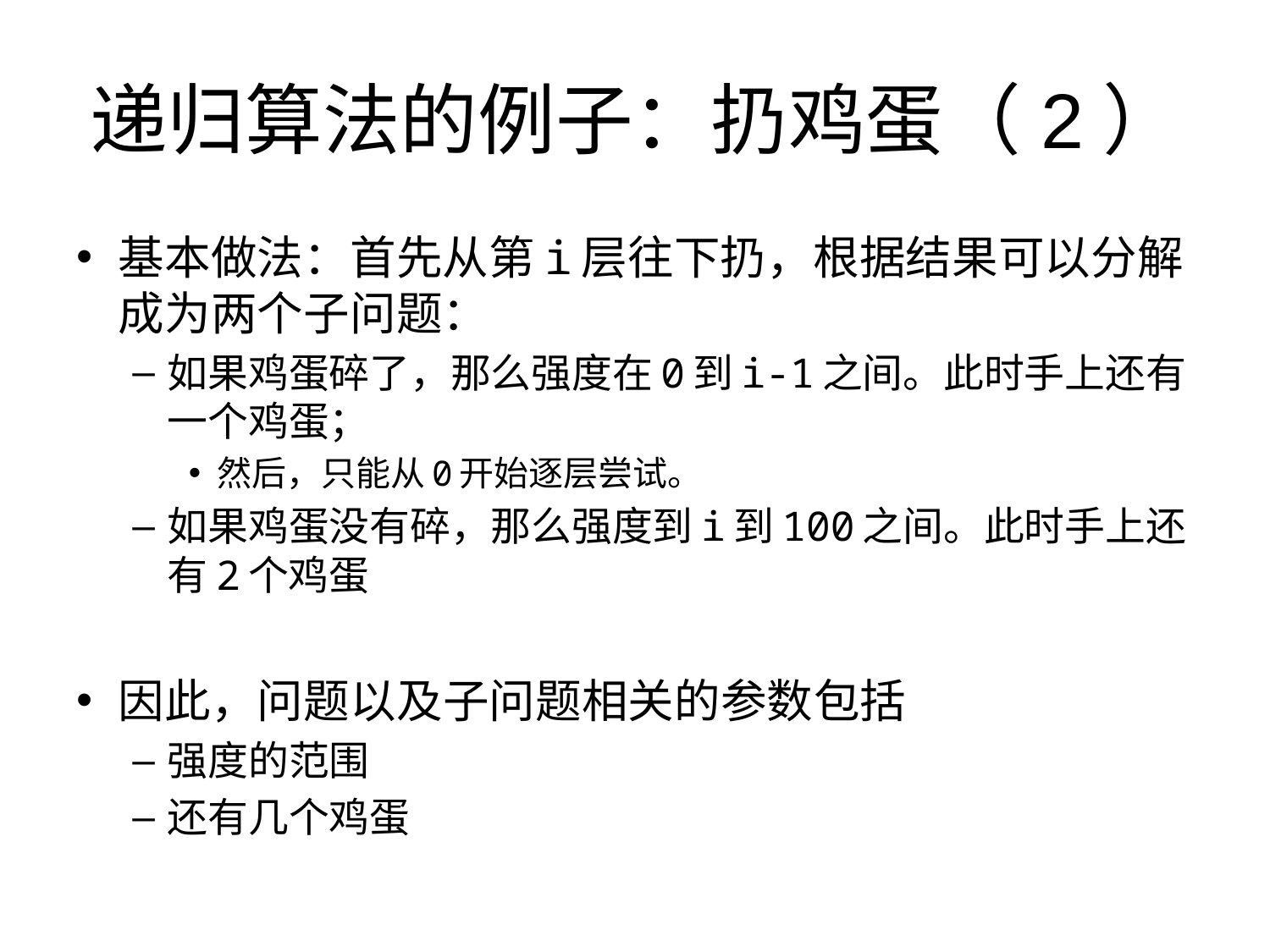

# 递归算法的例子：扔鸡蛋（2）
基本做法：首先从第i层往下扔，根据结果可以分解成为两个子问题：
如果鸡蛋碎了，那么强度在0到i-1之间。此时手上还有一个鸡蛋；
然后，只能从0开始逐层尝试。
如果鸡蛋没有碎，那么强度到i到100之间。此时手上还有2个鸡蛋

因此，问题以及子问题相关的参数包括
强度的范围
还有几个鸡蛋